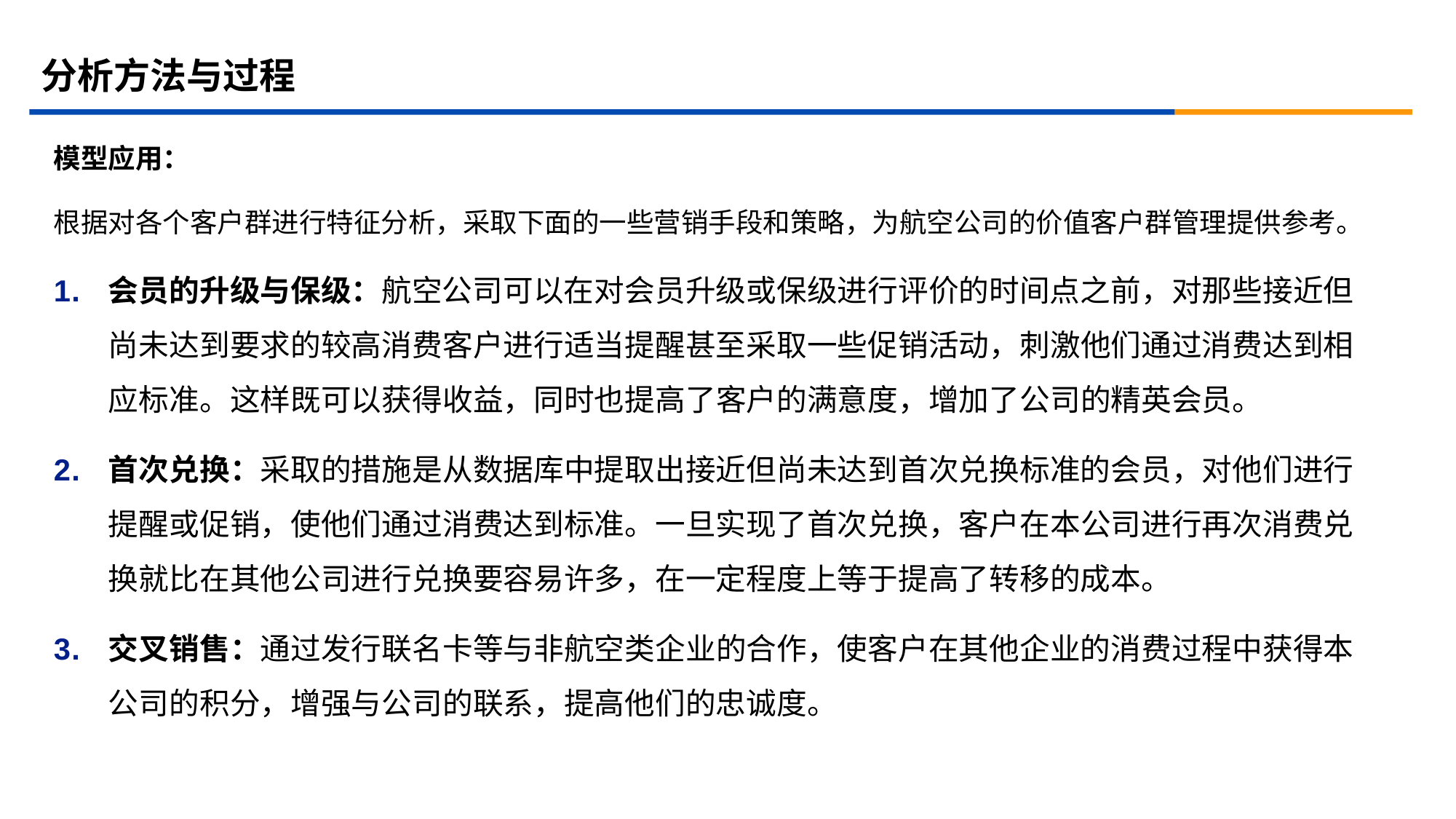

# 分析方法与过程
模型应用：
根据对各个客户群进行特征分析，采取下面的一些营销手段和策略，为航空公司的价值客户群管理提供参考。
会员的升级与保级：航空公司可以在对会员升级或保级进行评价的时间点之前，对那些接近但尚未达到要求的较高消费客户进行适当提醒甚至采取一些促销活动，刺激他们通过消费达到相应标准。这样既可以获得收益，同时也提高了客户的满意度，增加了公司的精英会员。
首次兑换：采取的措施是从数据库中提取出接近但尚未达到首次兑换标准的会员，对他们进行提醒或促销，使他们通过消费达到标准。一旦实现了首次兑换，客户在本公司进行再次消费兑换就比在其他公司进行兑换要容易许多，在一定程度上等于提高了转移的成本。
交叉销售：通过发行联名卡等与非航空类企业的合作，使客户在其他企业的消费过程中获得本公司的积分，增强与公司的联系，提高他们的忠诚度。